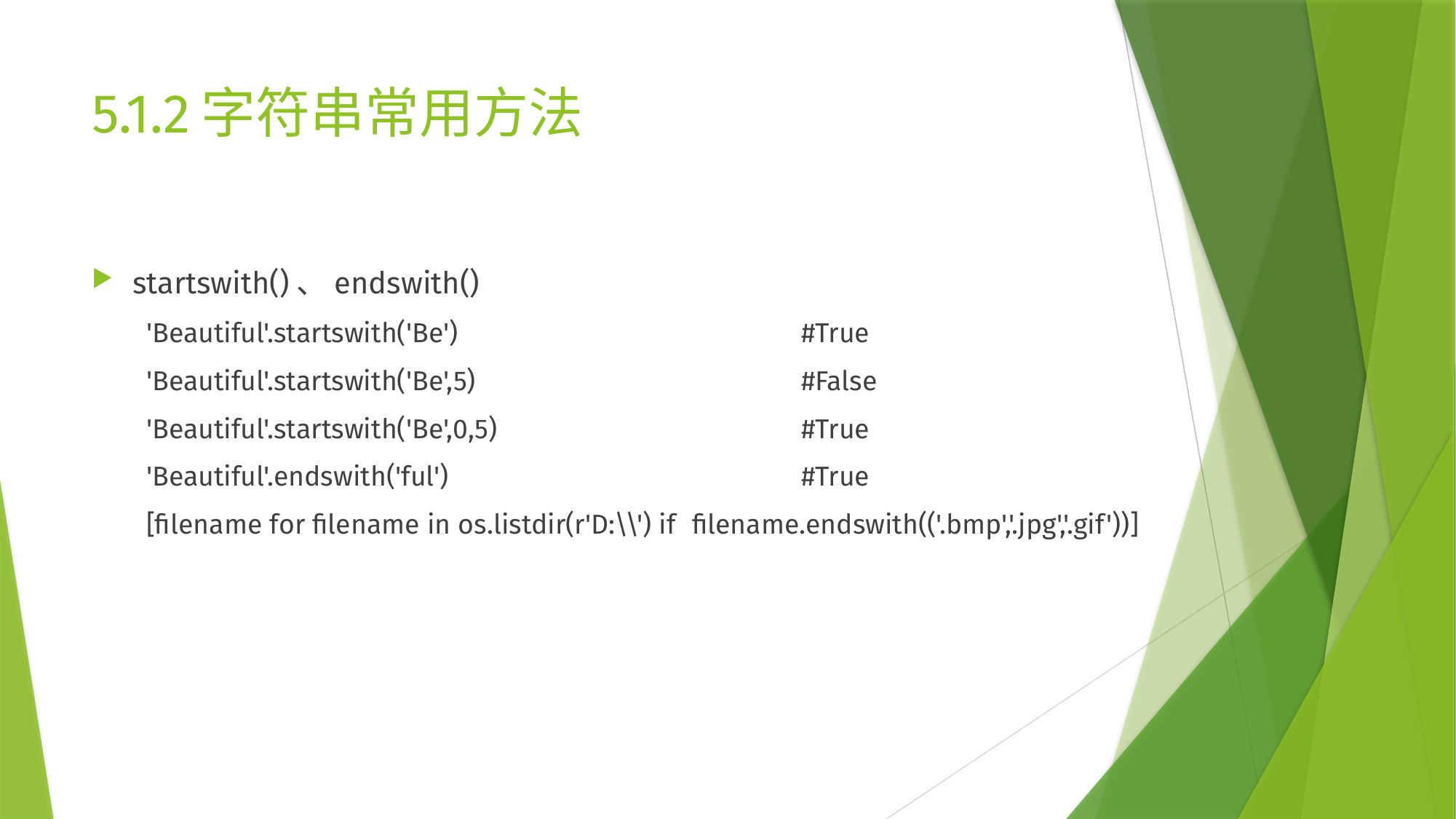

# 5.1.2	字符串常用方法
startswith()、endswith()
'Beautiful'.startswith('Be')				#True
'Beautiful'.startswith('Be',5)			#False
'Beautiful'.startswith('Be',0,5)			#True
'Beautiful'.endswith('ful')				#True
[filename for filename in os.listdir(r'D:\\') if 	filename.endswith(('.bmp','.jpg','.gif'))]